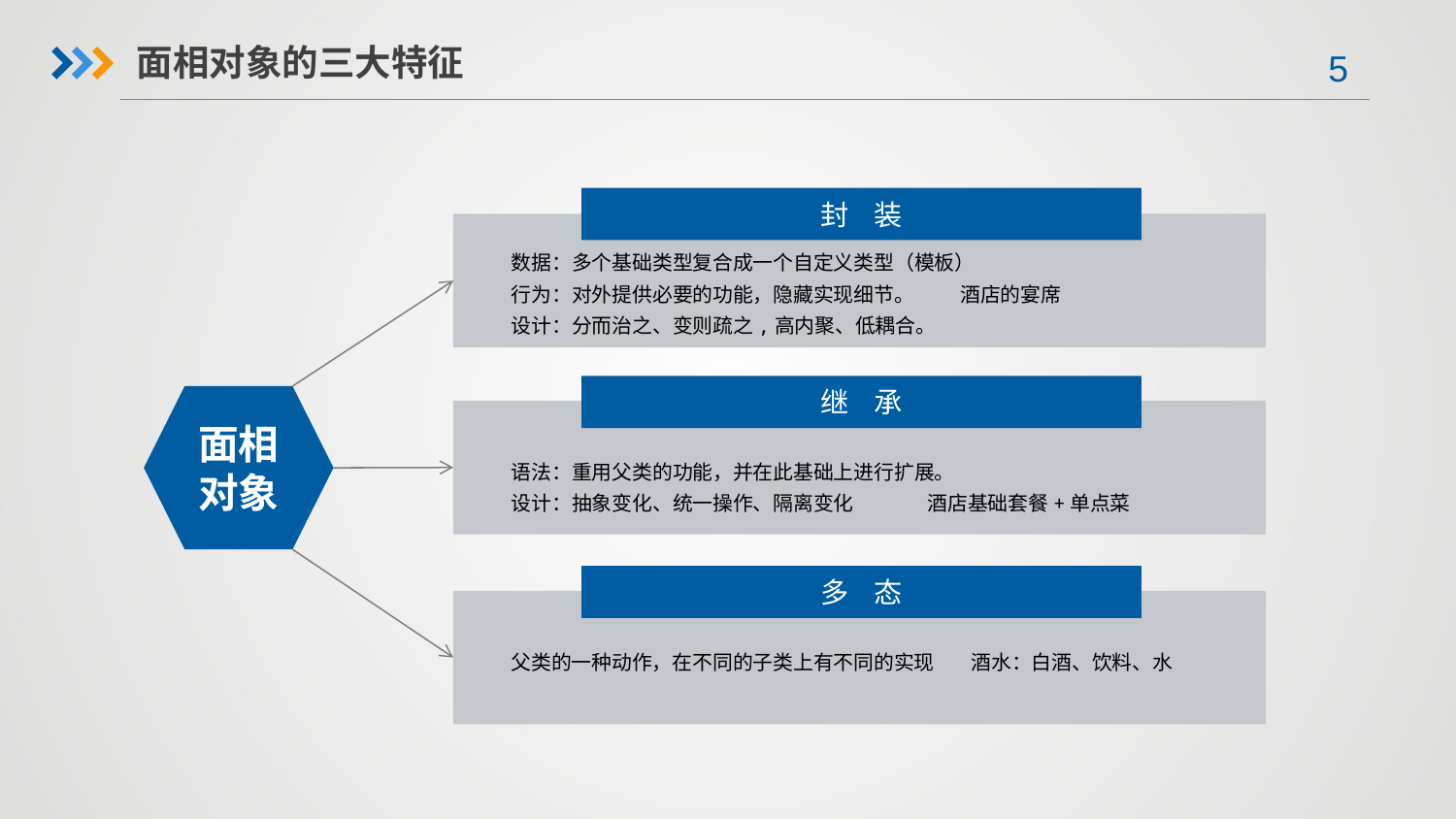

面相对象的三大特征
封    装

数据：多个基础类型复合成一个自定义类型（模板）
行为：对外提供必要的功能，隐藏实现细节。          酒店的宴席
设计：分而治之、变则疏之,高内聚、低耦合。
继    承
面相对象

语法：重用父类的功能，并在此基础上进行扩展。
设计：抽象变化、统一操作、隔离变化                酒店基础套餐+单点菜
多    态

父类的一种动作，在不同的子类上有不同的实现        酒水：白酒、饮料、水